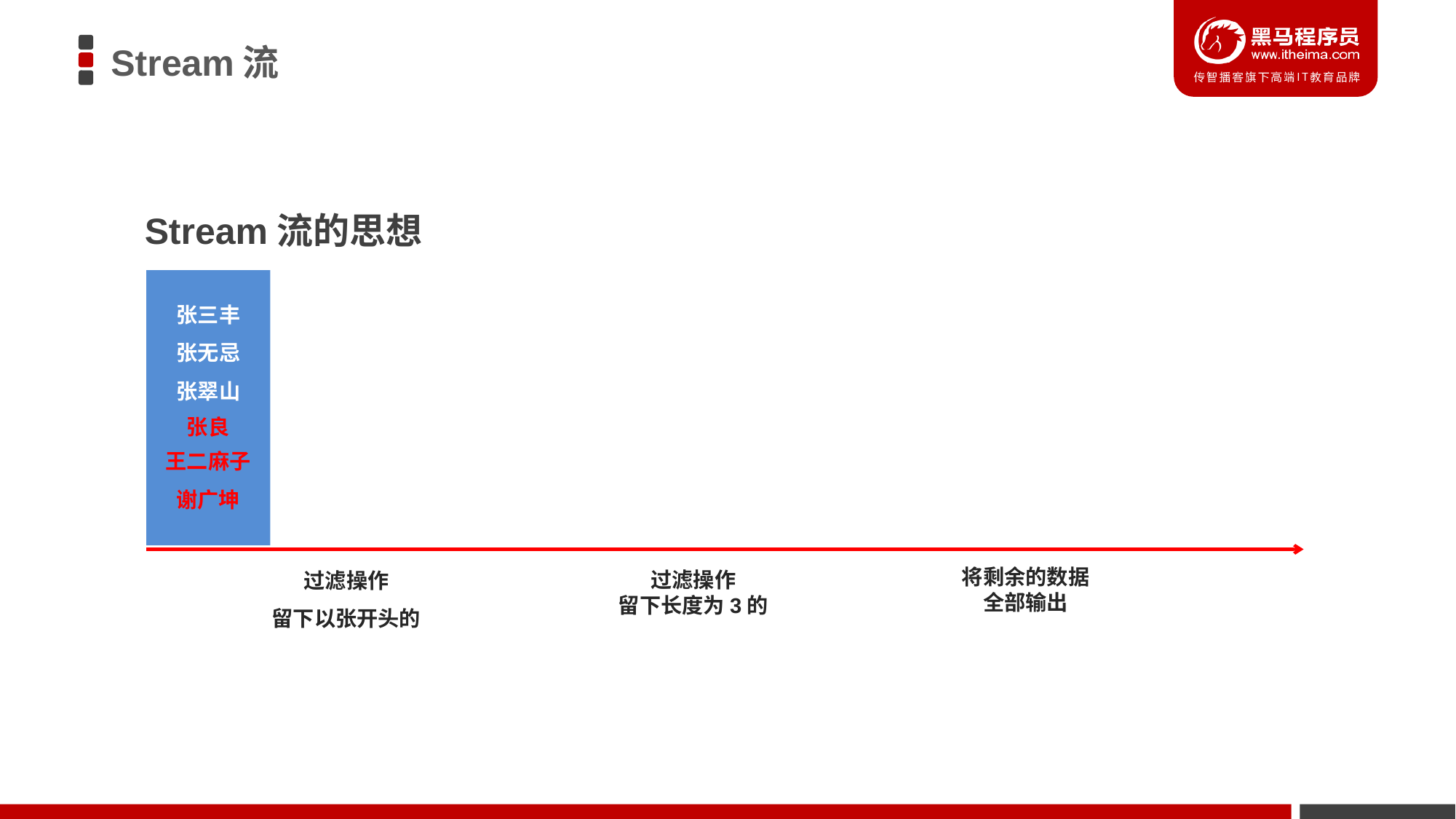

Stream流
Stream流的思想

张三丰
张无忌
张翠山
张良
王二麻子
谢广坤
过滤操作
留下以张开头的
将剩余的数据全部输出
过滤操作
留下长度为3的